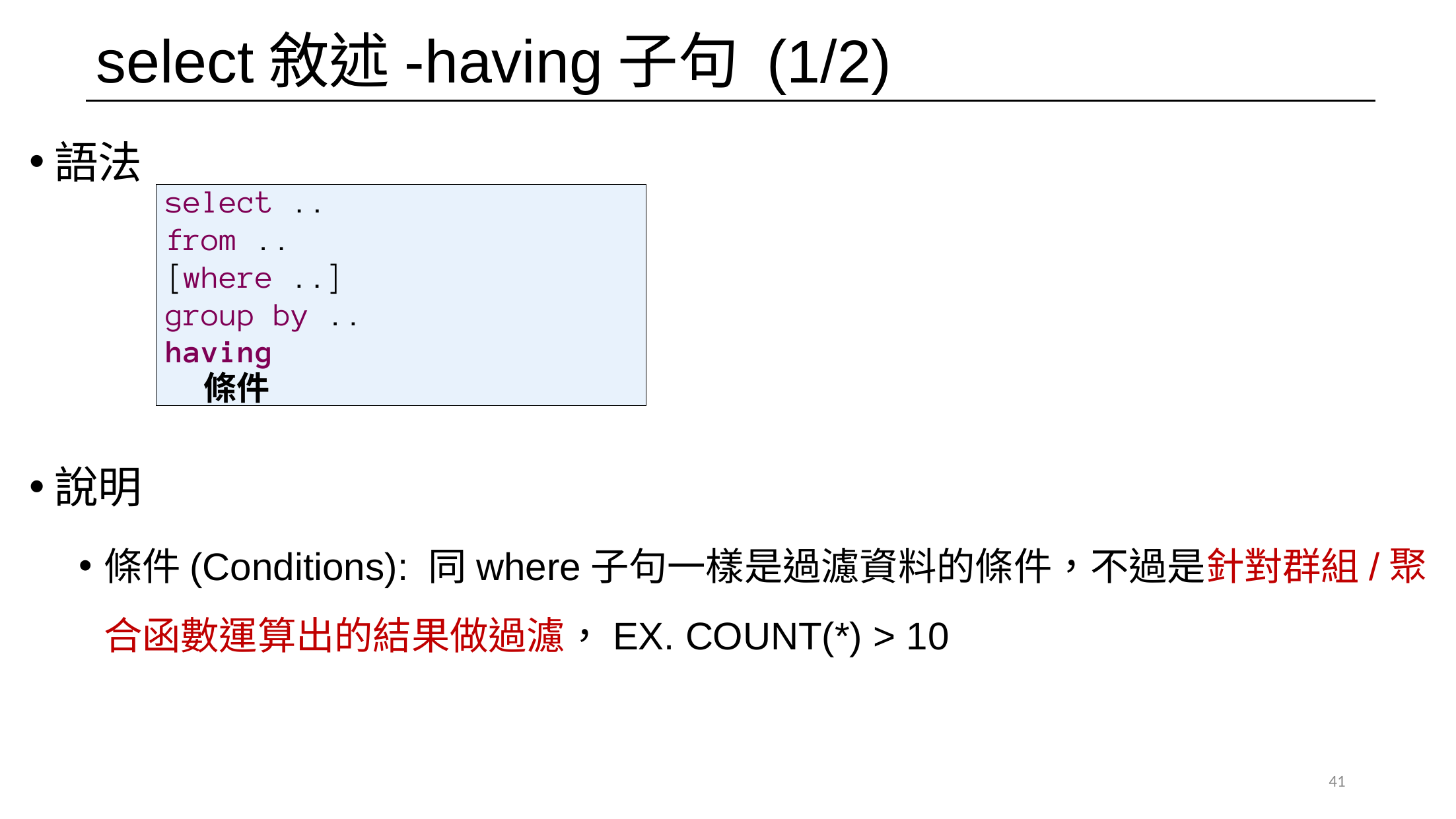

# select敘述-having子句 (1/2)
語法

說明
條件(Conditions): 同where子句一樣是過濾資料的條件，不過是針對群組/聚合函數運算出的結果做過濾，EX. COUNT(*) > 10
select ..
from ..
[where ..]
group by ..
having
    條件
41